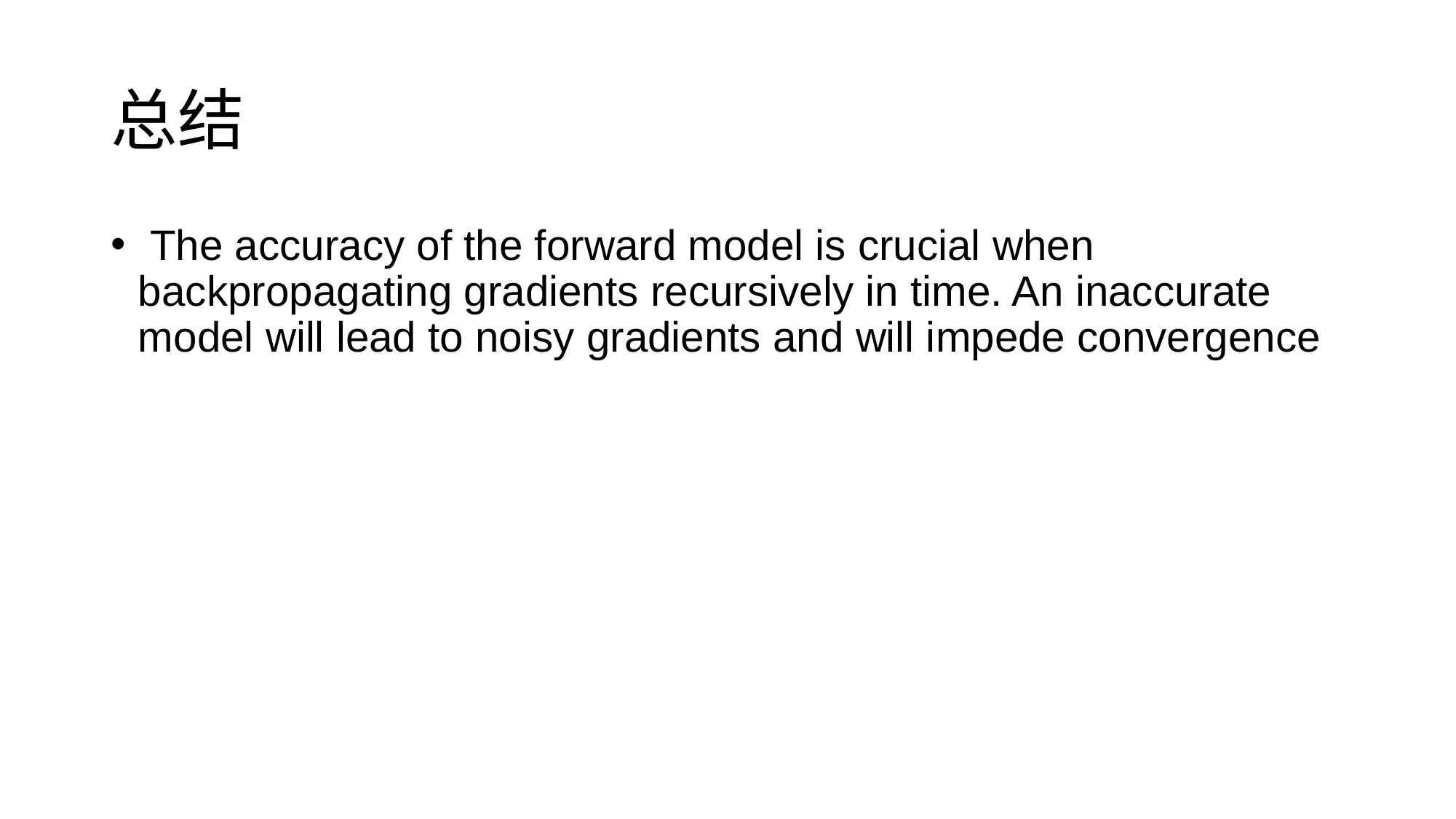

# 总结
 The accuracy of the forward model is crucial when backpropagating gradients recursively in time. An inaccurate model will lead to noisy gradients and will impede convergence